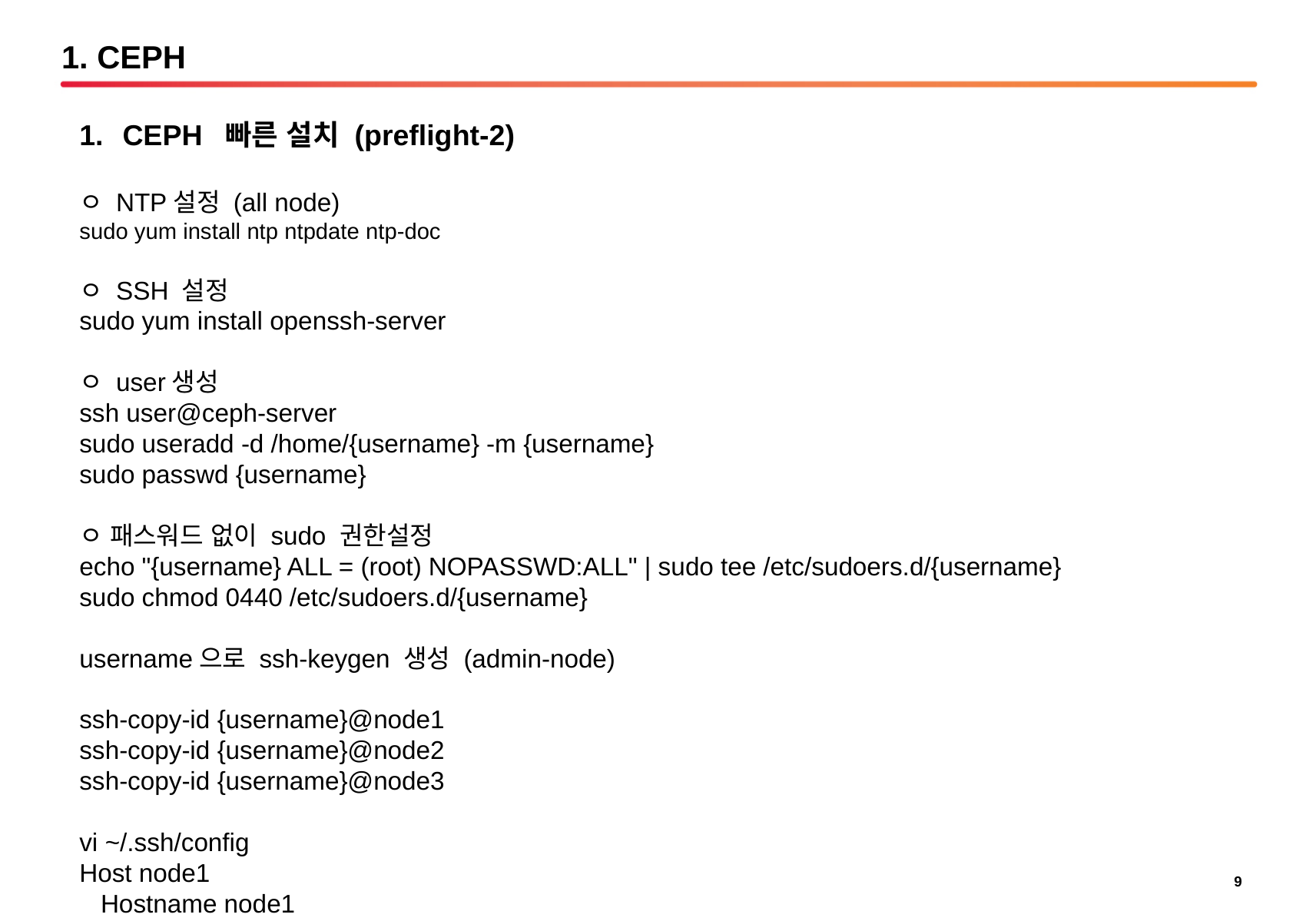

# 1. CEPH
CEPH  빠른 설치 (preflight-2)

ㅇ NTP설정 (all node)
sudo yum install ntp ntpdate ntp-doc

ㅇ SSH 설정
sudo yum install openssh-server

ㅇ user생성
ssh user@ceph-server
sudo useradd -d /home/{username} -m {username}
sudo passwd {username}

ㅇ 패스워드 없이 sudo 권한설정
echo "{username} ALL = (root) NOPASSWD:ALL" | sudo tee /etc/sudoers.d/{username}
sudo chmod 0440 /etc/sudoers.d/{username}

username으로 ssh-keygen 생성 (admin-node)

ssh-copy-id {username}@node1
ssh-copy-id {username}@node2
ssh-copy-id {username}@node3

vi ~/.ssh/config
Host node1
   Hostname node1
   User {username}
Host node2
   Hostname node2
   User {username}
Host node3
   Hostname node3
   User {username}